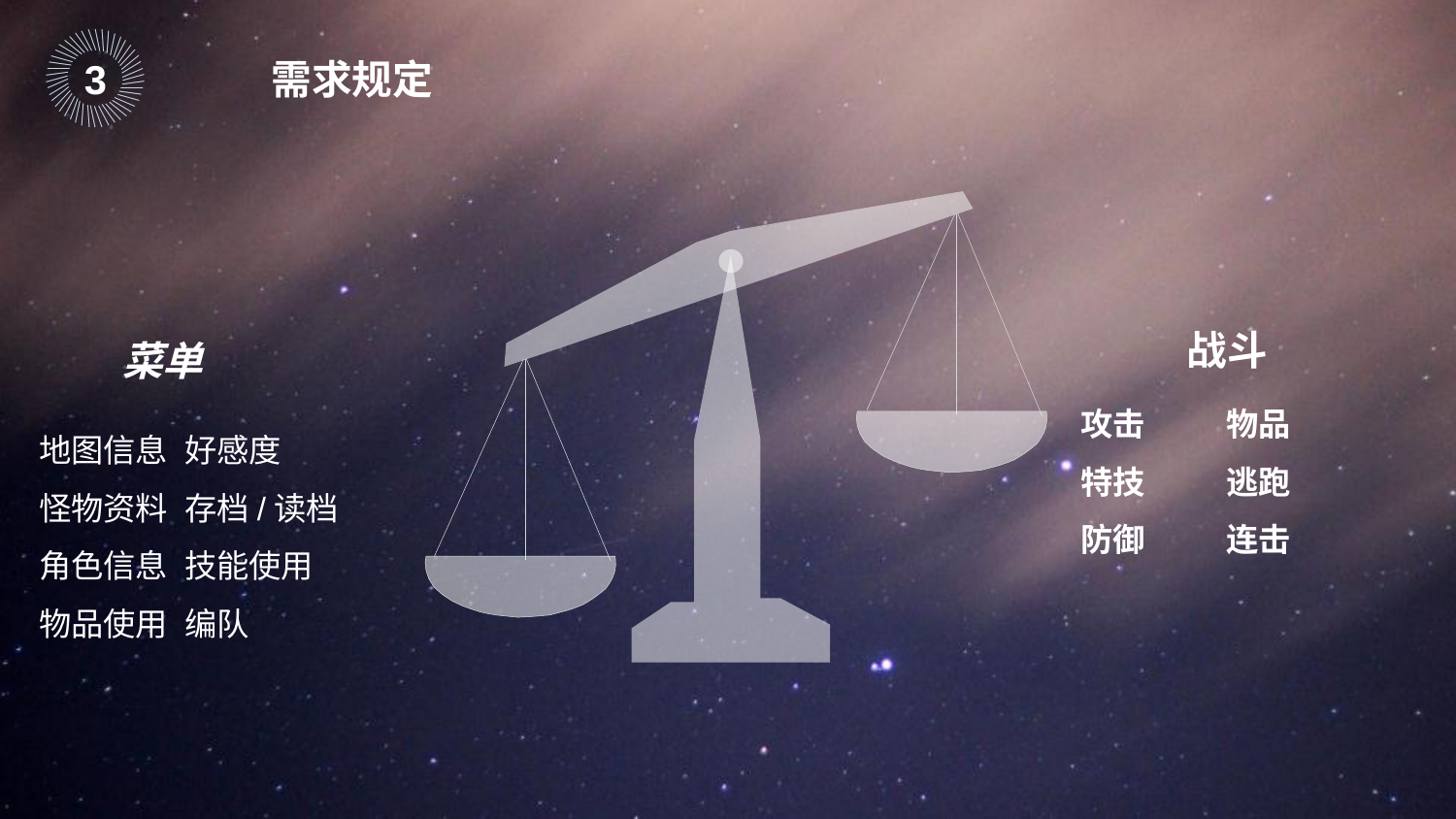

｜
｜
｜
｜
｜
｜
｜
｜
｜
｜
｜
｜
｜
｜
｜
｜
｜
｜
｜
｜
｜
｜
｜
｜
｜
｜
｜
｜
｜
｜
｜
｜
｜
｜
｜
｜
｜
｜
｜
｜
｜
｜
｜
｜
｜
｜
3
需求规定

战斗
菜单
攻击	物品
特技 	逃跑
防御	连击
地图信息	好感度
怪物资料	存档/读档
角色信息	技能使用
物品使用	编队